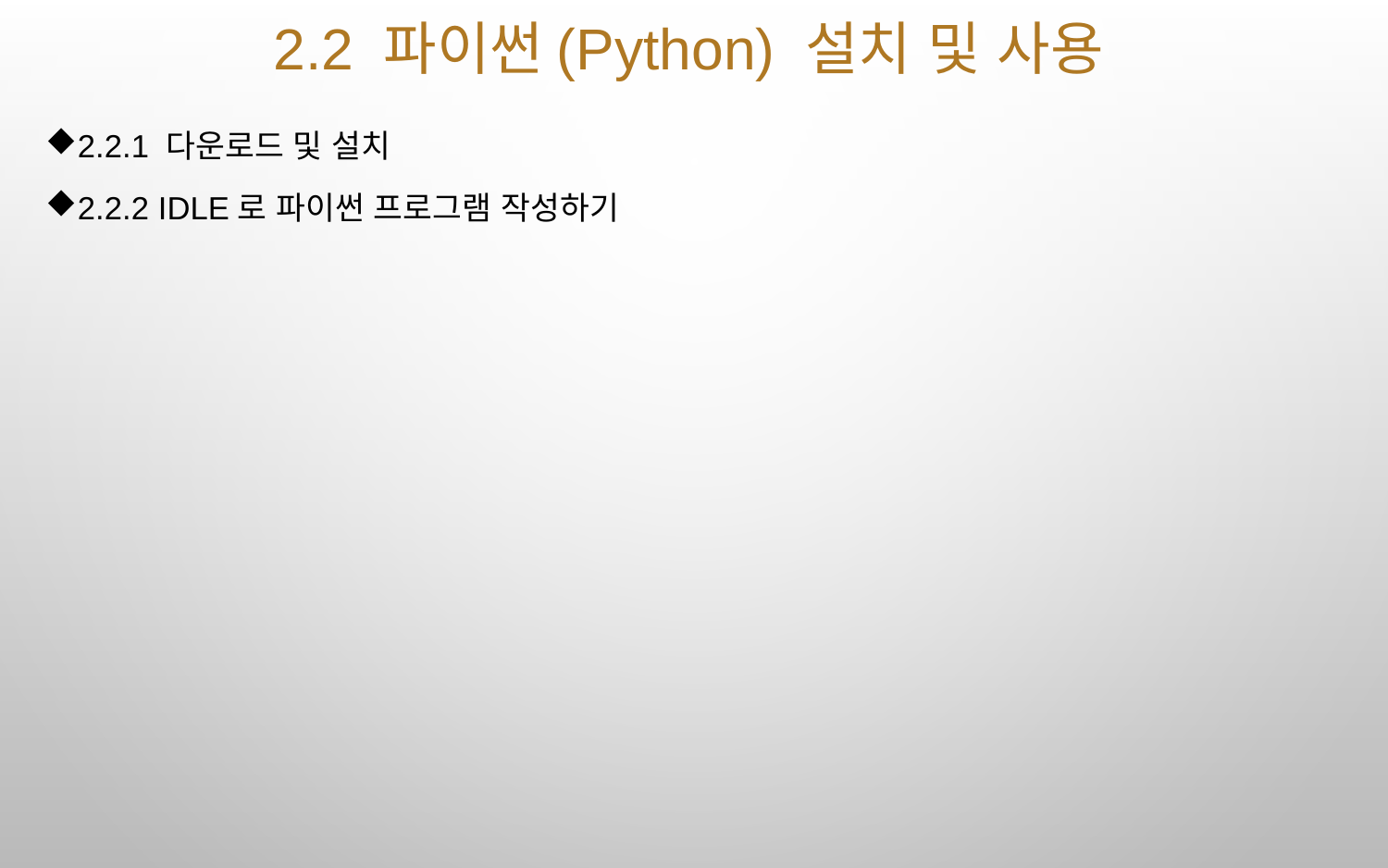

# 2.2 파이썬(Python) 설치 및 사용
2.2.1 다운로드 및 설치
2.2.2 IDLE로 파이썬 프로그램 작성하기